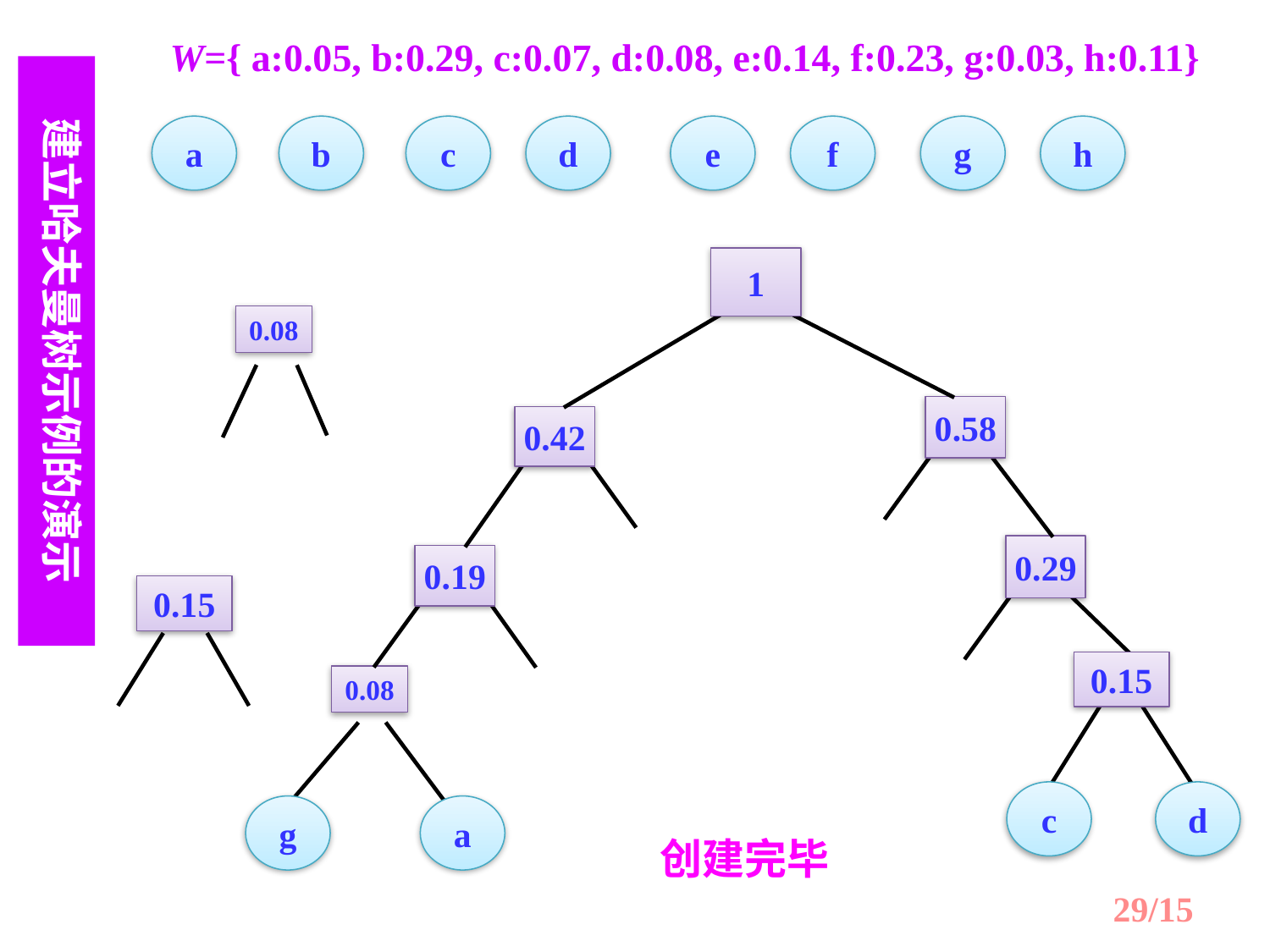

W={ a:0.05, b:0.29, c:0.07, d:0.08, e:0.14, f:0.23, g:0.03, h:0.11}
建立哈夫曼树示例的演示
a
b
c
d
e
f
g
h
1
0.08

0.58
0.42

0.29
0.19
0.15

0.15
0.08

c
d
g
a
创建完毕
29/15